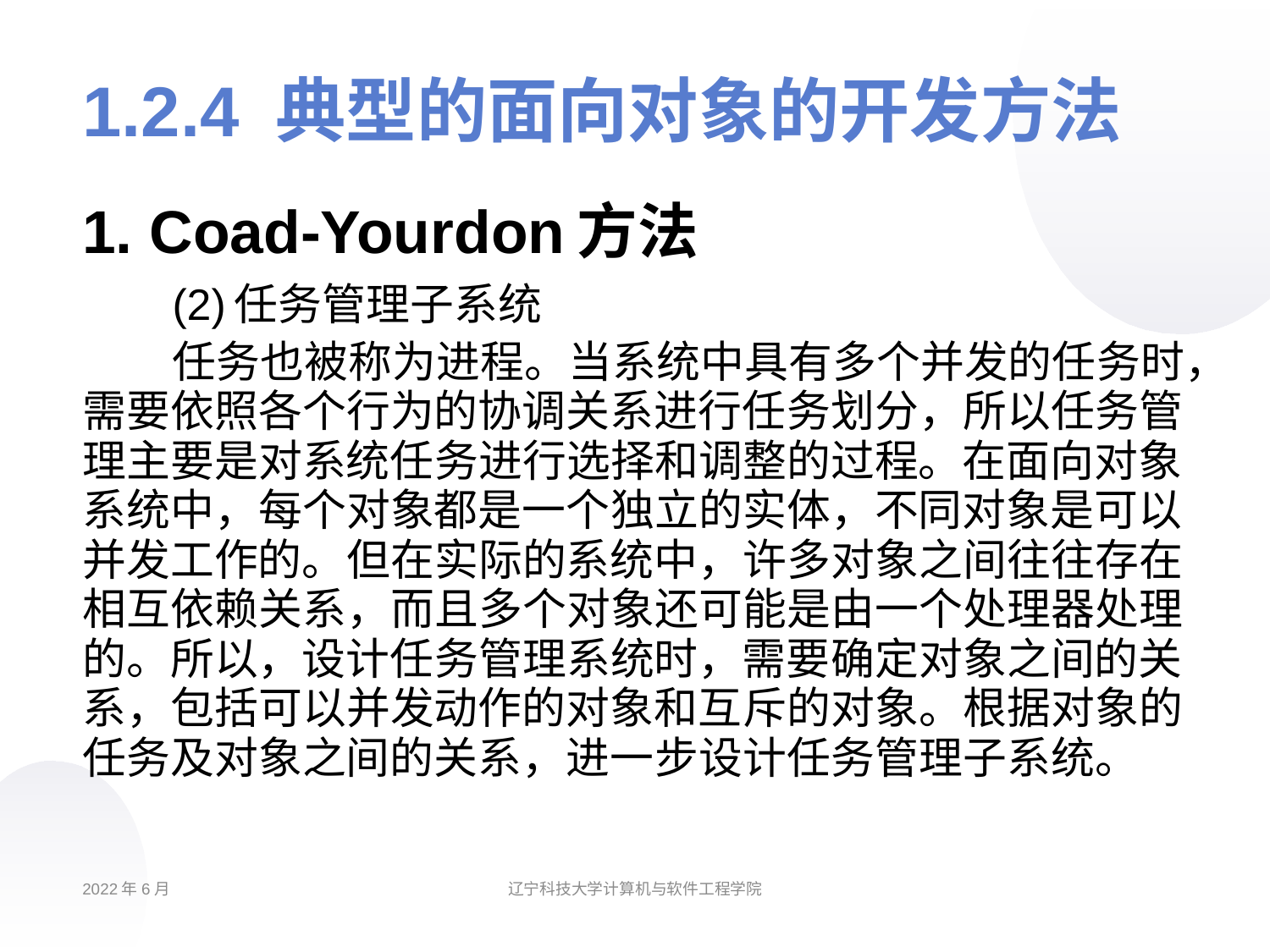

# 1.2.4 典型的面向对象的开发方法
1. Coad-Yourdon方法
(2)任务管理子系统
任务也被称为进程。当系统中具有多个并发的任务时，需要依照各个行为的协调关系进行任务划分，所以任务管理主要是对系统任务进行选择和调整的过程。在面向对象系统中，每个对象都是一个独立的实体，不同对象是可以并发工作的。但在实际的系统中，许多对象之间往往存在相互依赖关系，而且多个对象还可能是由一个处理器处理的。所以，设计任务管理系统时，需要确定对象之间的关系，包括可以并发动作的对象和互斥的对象。根据对象的任务及对象之间的关系，进一步设计任务管理子系统。

2022年6月
辽宁科技大学计算机与软件工程学院
131